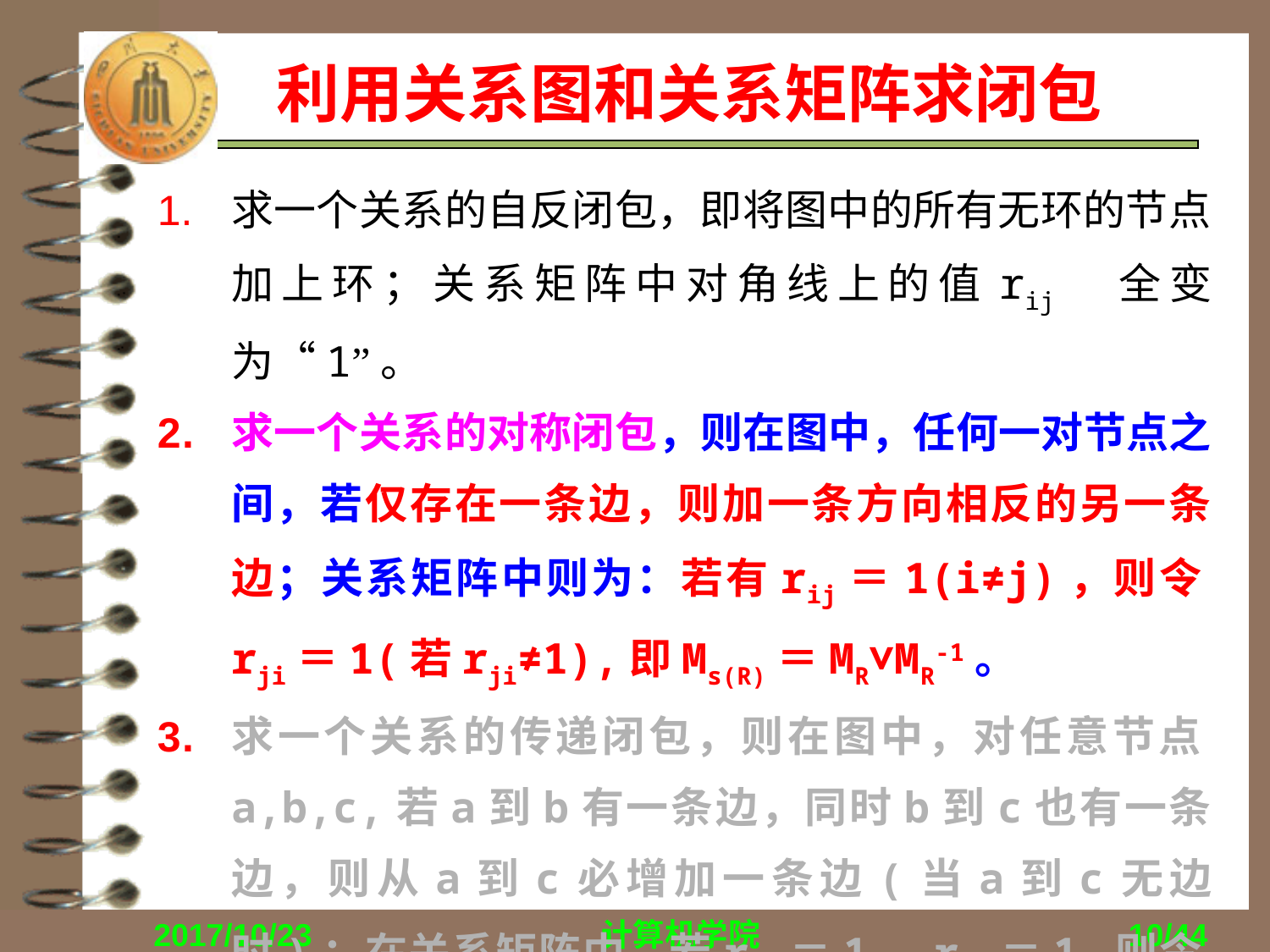

# 利用关系图和关系矩阵求闭包
求一个关系的自反闭包，即将图中的所有无环的节点加上环；关系矩阵中对角线上的值rij  全变为“1”。
求一个关系的对称闭包，则在图中，任何一对节点之间，若仅存在一条边，则加一条方向相反的另一条边；关系矩阵中则为：若有rij＝1(i≠j)，则令rji＝1(若rji≠1),即Ms(R)＝MR∨MR-1。
求一个关系的传递闭包，则在图中，对任意节点a,b,c,若a到b有一条边，同时b到c也有一条边，则从a到c必增加一条边(当a到c无边时)；在关系矩阵中，若rij＝1，rjk＝1,则令rik＝1(若  rik≠1)。
2017/10/23
计算机学院
10/44